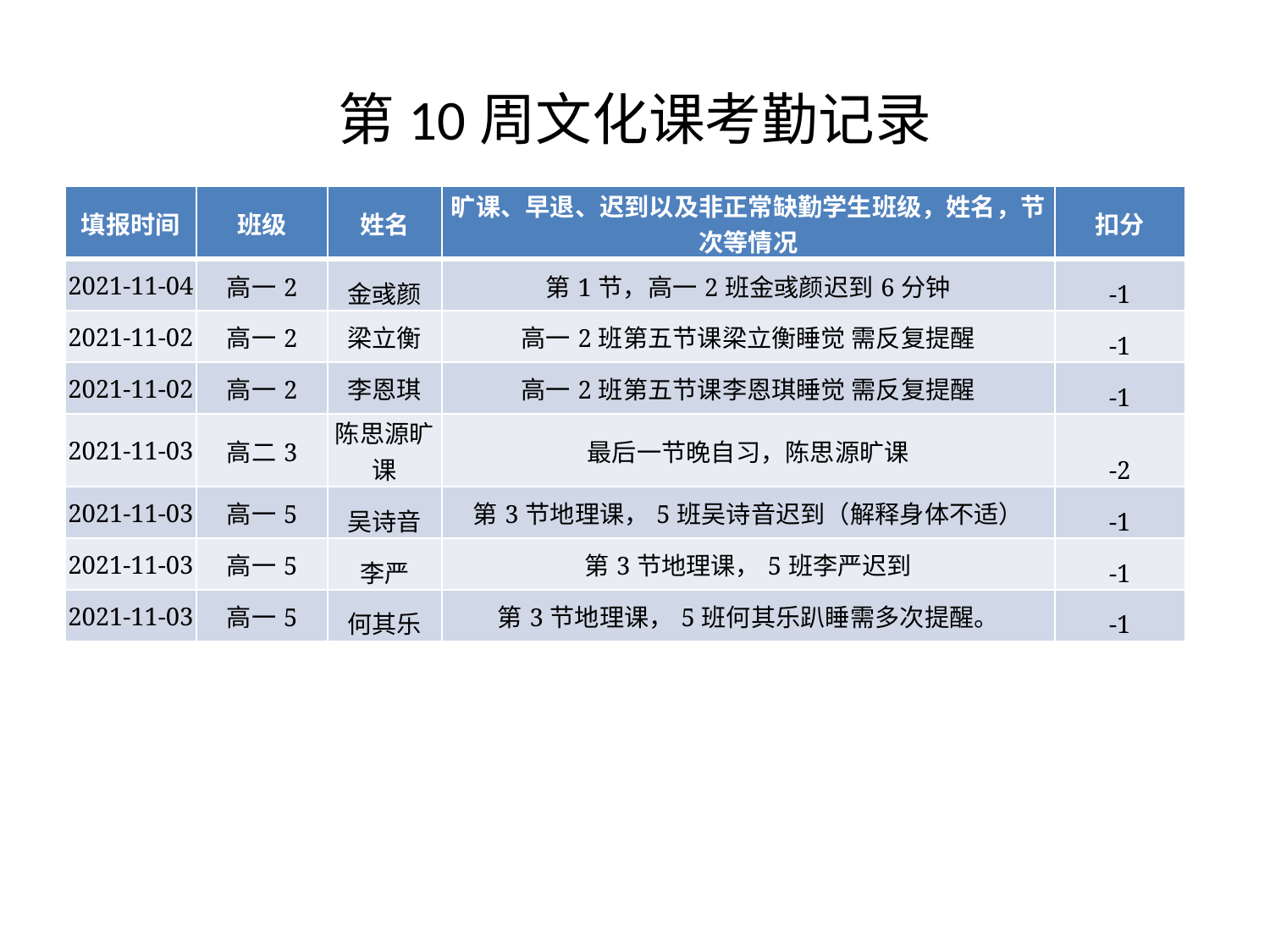

# 第10周文化课考勤记录
| 填报时间 | 班级 | 姓名 | 旷课、早退、迟到以及非正常缺勤学生班级，姓名，节次等情况 | 扣分 |
| --- | --- | --- | --- | --- |
| 2021-11-04 | 高一2 | 金彧颜 | 第1节，高一2班金彧颜迟到6分钟 | -1 |
| 2021-11-02 | 高一2 | 梁立衡 | 高一2班第五节课梁立衡睡觉 需反复提醒 | -1 |
| 2021-11-02 | 高一2 | 李恩琪 | 高一2班第五节课李恩琪睡觉 需反复提醒 | -1 |
| 2021-11-03 | 高二3 | 陈思源旷课 | 最后一节晚自习，陈思源旷课 | -2 |
| 2021-11-03 | 高一5 | 吴诗音 | 第3节地理课，5班吴诗音迟到（解释身体不适） | -1 |
| 2021-11-03 | 高一5 | 李严 | 第3节地理课，5班李严迟到 | -1 |
| 2021-11-03 | 高一5 | 何其乐 | 第3节地理课，5班何其乐趴睡需多次提醒。 | -1 |